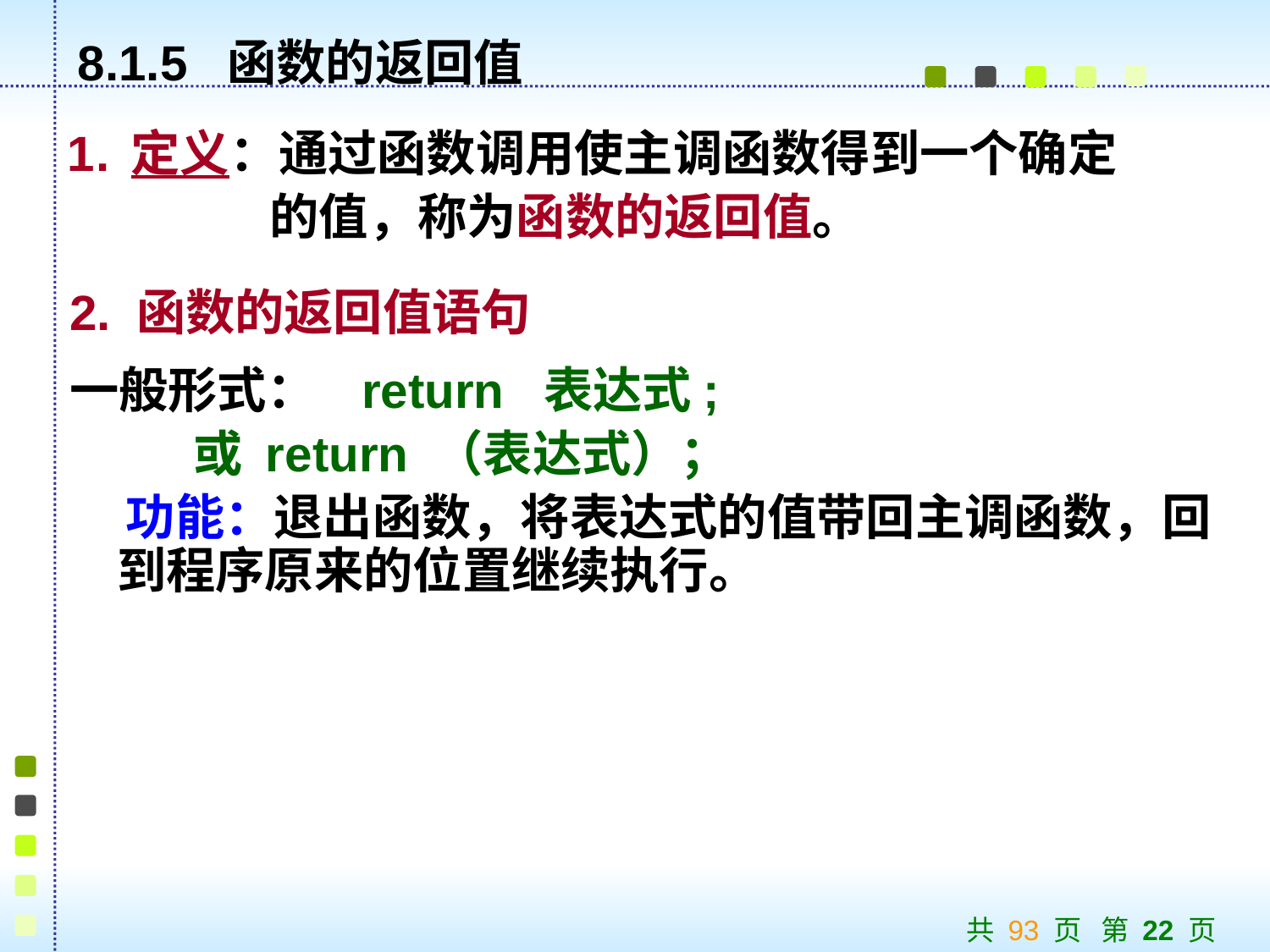

# 8.1.5  函数的返回值
定义：通过函数调用使主调函数得到一个确定
                 的值，称为函数的返回值。
2. 函数的返回值语句
一般形式：   return  表达式;
          或 return （表达式）；
    功能：退出函数，将表达式的值带回主调函数，回到程序原来的位置继续执行。

共 93 页   第 22 页